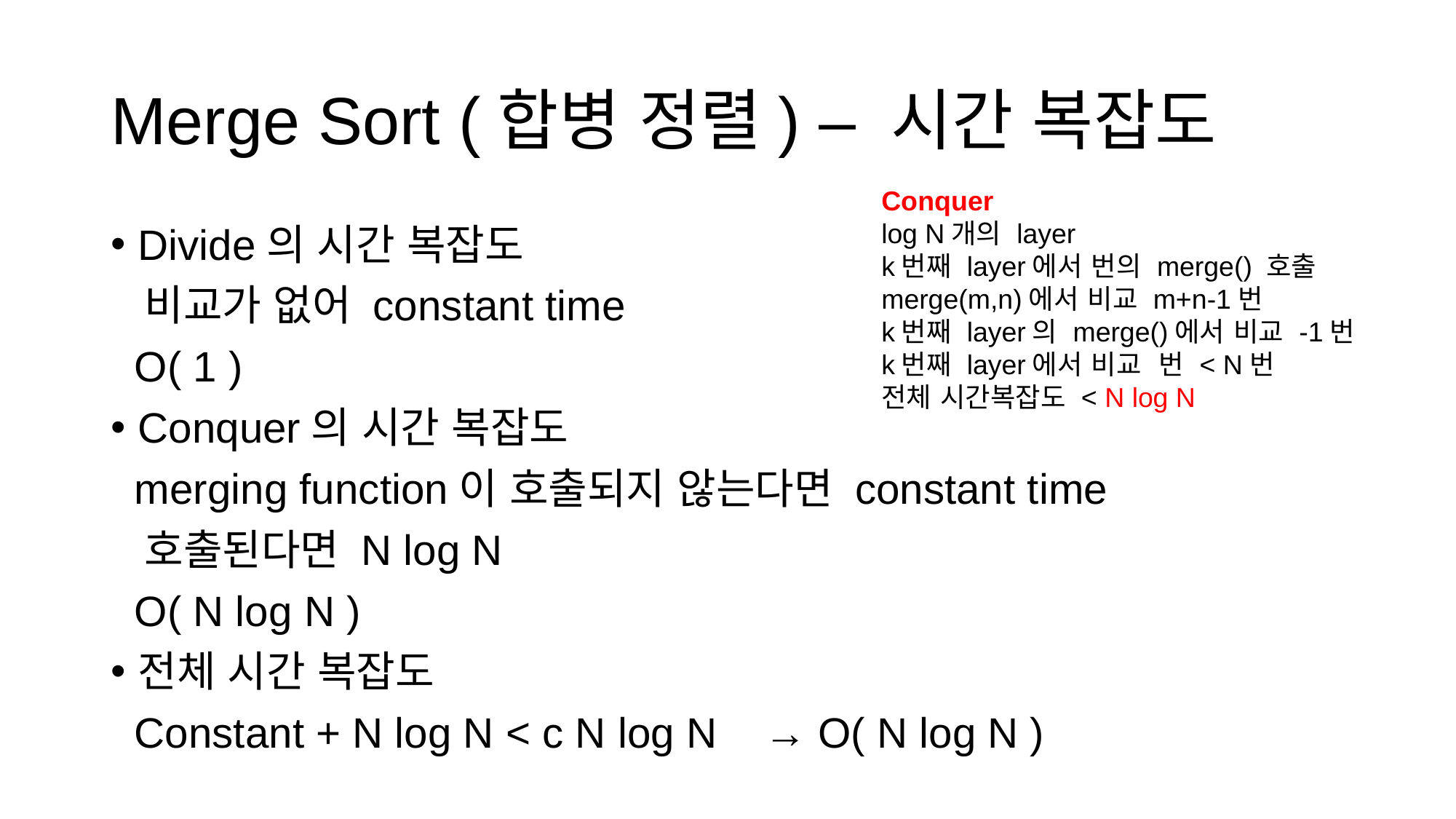

Merge Sort (합병 정렬) – 시간 복잡도
Conquer
log N개의 layer
k번째 layer에서 번의 merge() 호출
merge(m,n)에서 비교 m+n-1번
k번째 layer의 merge()에서 비교 -1번
k번째 layer에서 비교  번 < N번
전체 시간복잡도 < N log N
Divide의 시간 복잡도
  비교가 없어 constant time
  O( 1 )
Conquer의 시간 복잡도
  merging function이 호출되지 않는다면 constant time
  호출된다면 N log N
  O( N log N )
전체 시간 복잡도
  Constant + N log N < c N log N    → O( N log N )